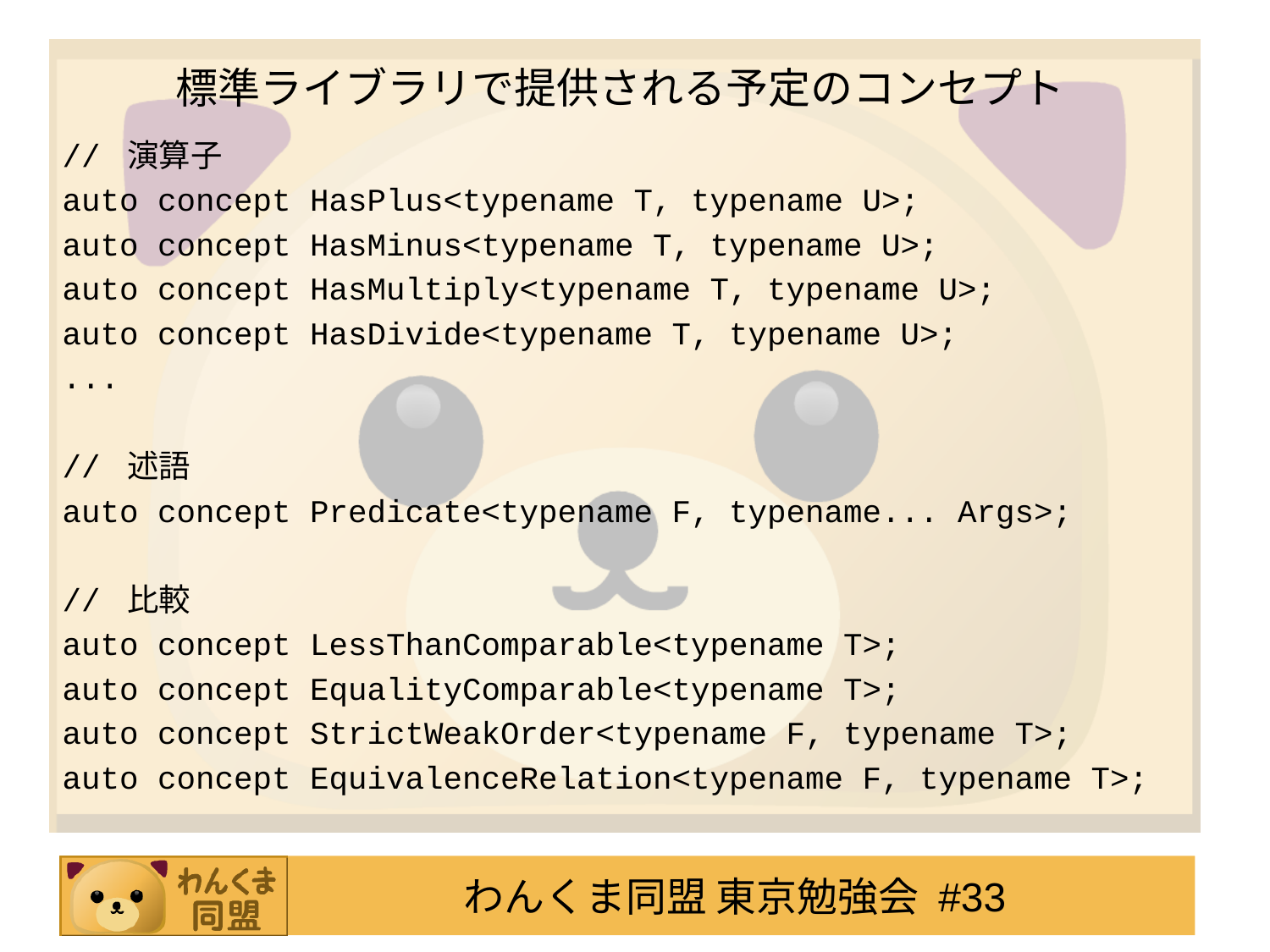

# 標準ライブラリで提供される予定のコンセプト
// 演算子
auto concept HasPlus<typename T, typename U>;
auto concept HasMinus<typename T, typename U>;
auto concept HasMultiply<typename T, typename U>;
auto concept HasDivide<typename T, typename U>;
...

// 述語
auto concept Predicate<typename F, typename... Args>;

// 比較
auto concept LessThanComparable<typename T>;
auto concept EqualityComparable<typename T>;
auto concept StrictWeakOrder<typename F, typename T>;
auto concept EquivalenceRelation<typename F, typename T>;